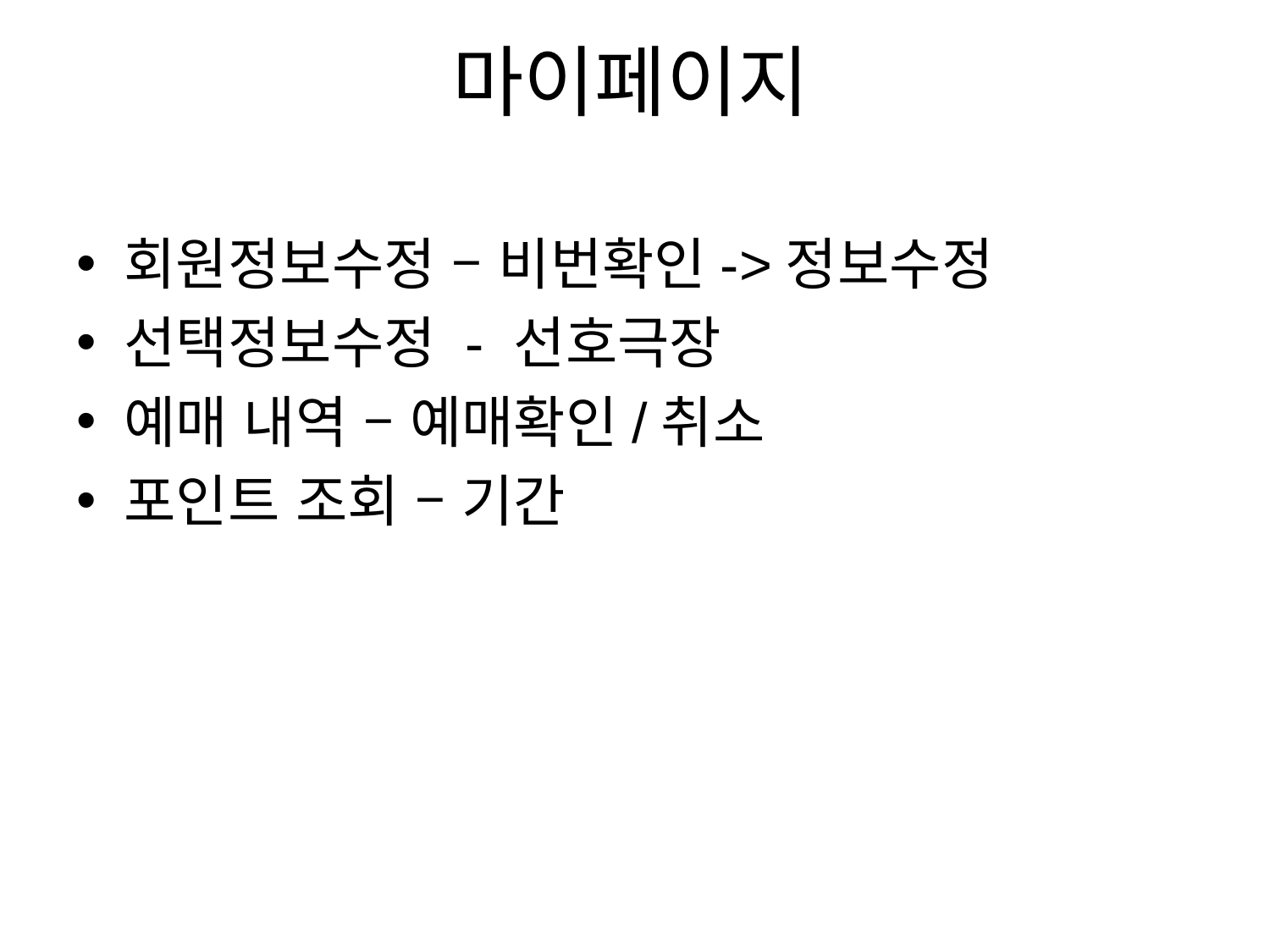

# 마이페이지
회원정보수정 – 비번확인->정보수정
선택정보수정 - 선호극장
예매 내역 – 예매확인/취소
포인트 조회 – 기간